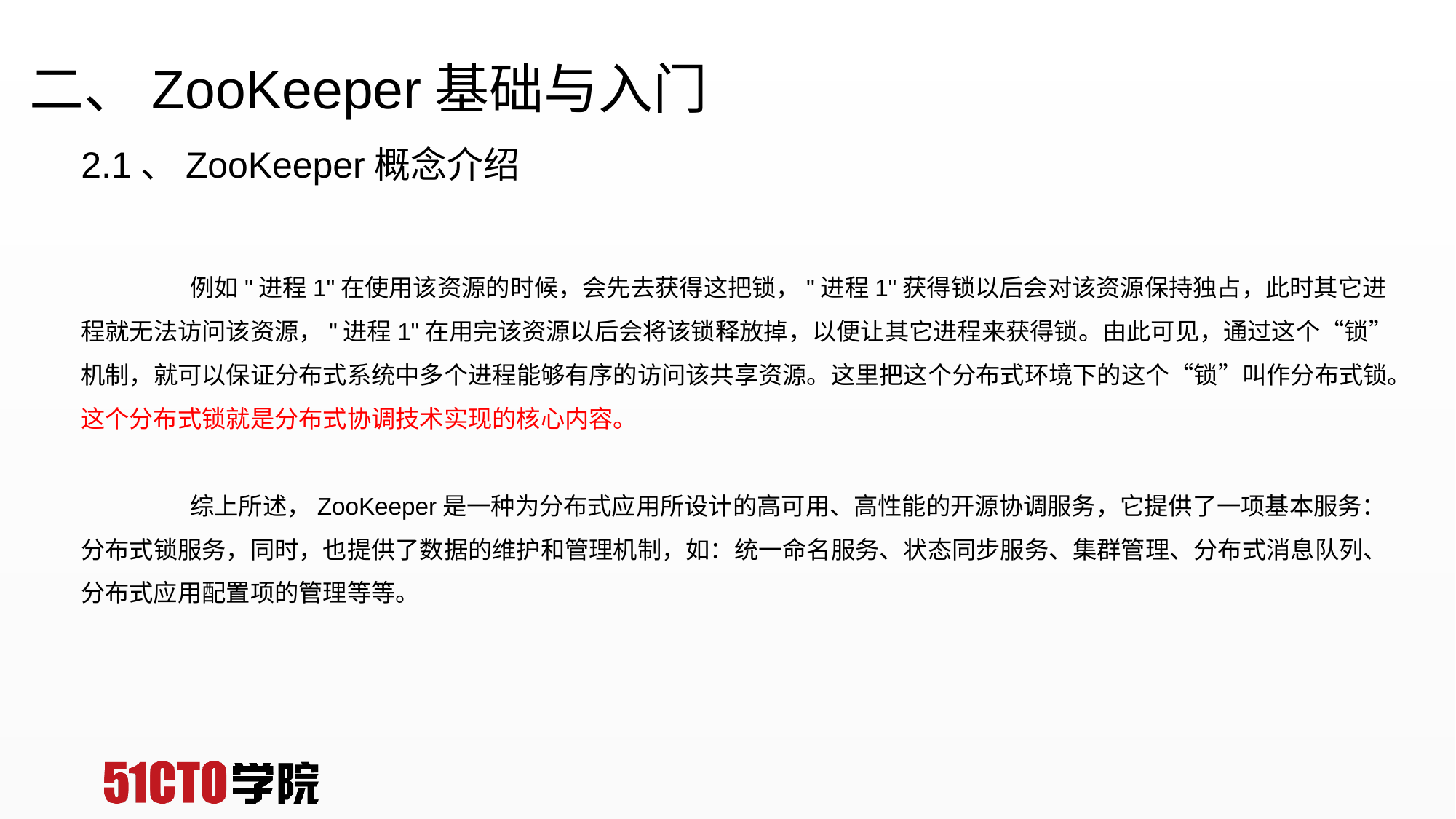

# 二、ZooKeeper基础与入门
2.1、ZooKeeper概念介绍

	例如"进程1"在使用该资源的时候，会先去获得这把锁，"进程1"获得锁以后会对该资源保持独占，此时其它进程就无法访问该资源，"进程1"在用完该资源以后会将该锁释放掉，以便让其它进程来获得锁。由此可见，通过这个“锁”机制，就可以保证分布式系统中多个进程能够有序的访问该共享资源。这里把这个分布式环境下的这个“锁”叫作分布式锁。这个分布式锁就是分布式协调技术实现的核心内容。

	综上所述，ZooKeeper是一种为分布式应用所设计的高可用、高性能的开源协调服务，它提供了一项基本服务：分布式锁服务，同时，也提供了数据的维护和管理机制，如：统一命名服务、状态同步服务、集群管理、分布式消息队列、分布式应用配置项的管理等等。